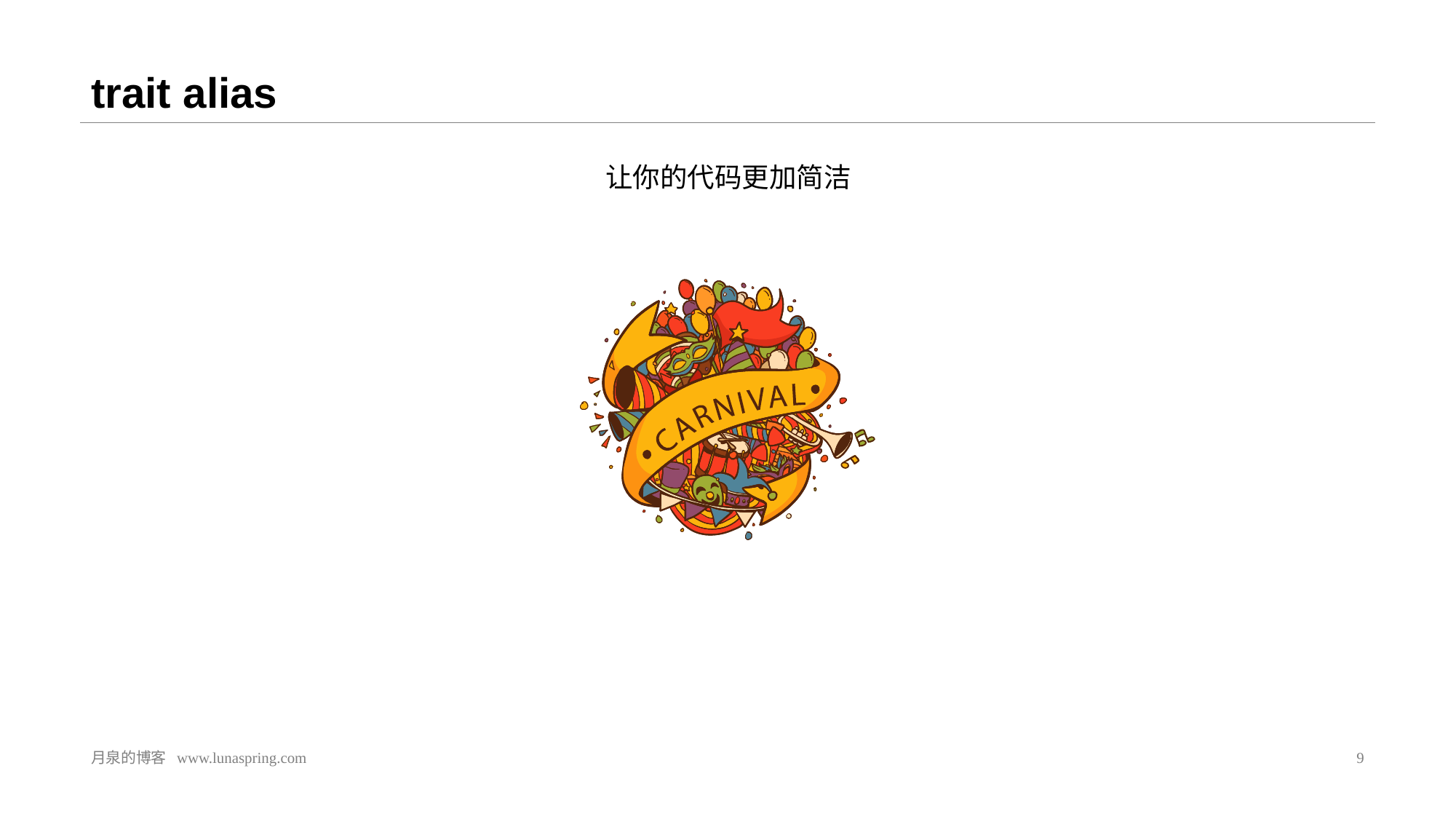

# trait alias
让你的代码更加简洁

月泉的博客  www.lunaspring.com
9